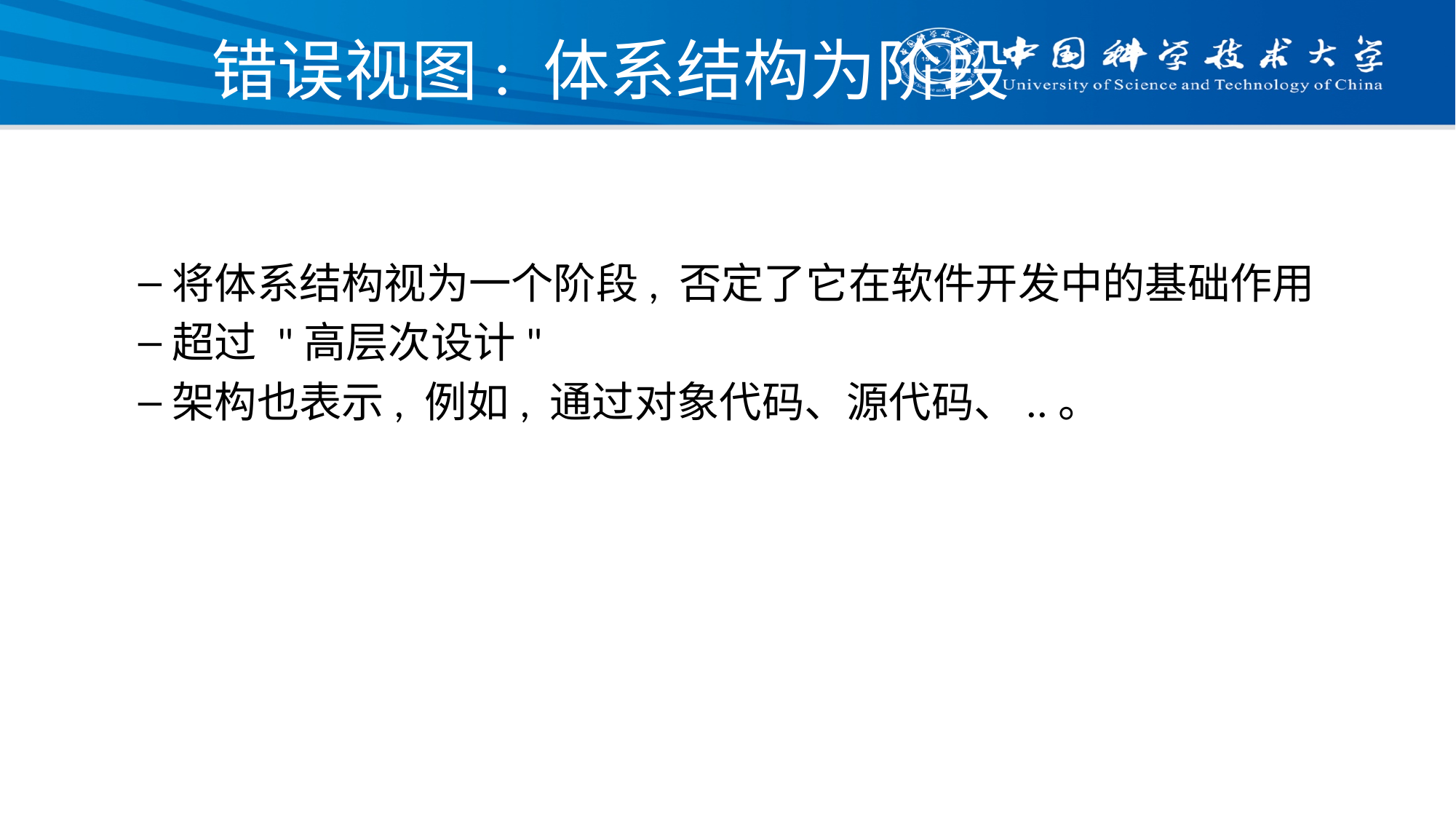

# 错误视图: 体系结构为阶段

将体系结构视为一个阶段, 否定了它在软件开发中的基础作用
超过 "高层次设计"
架构也表示, 例如, 通过对象代码、源代码、..。